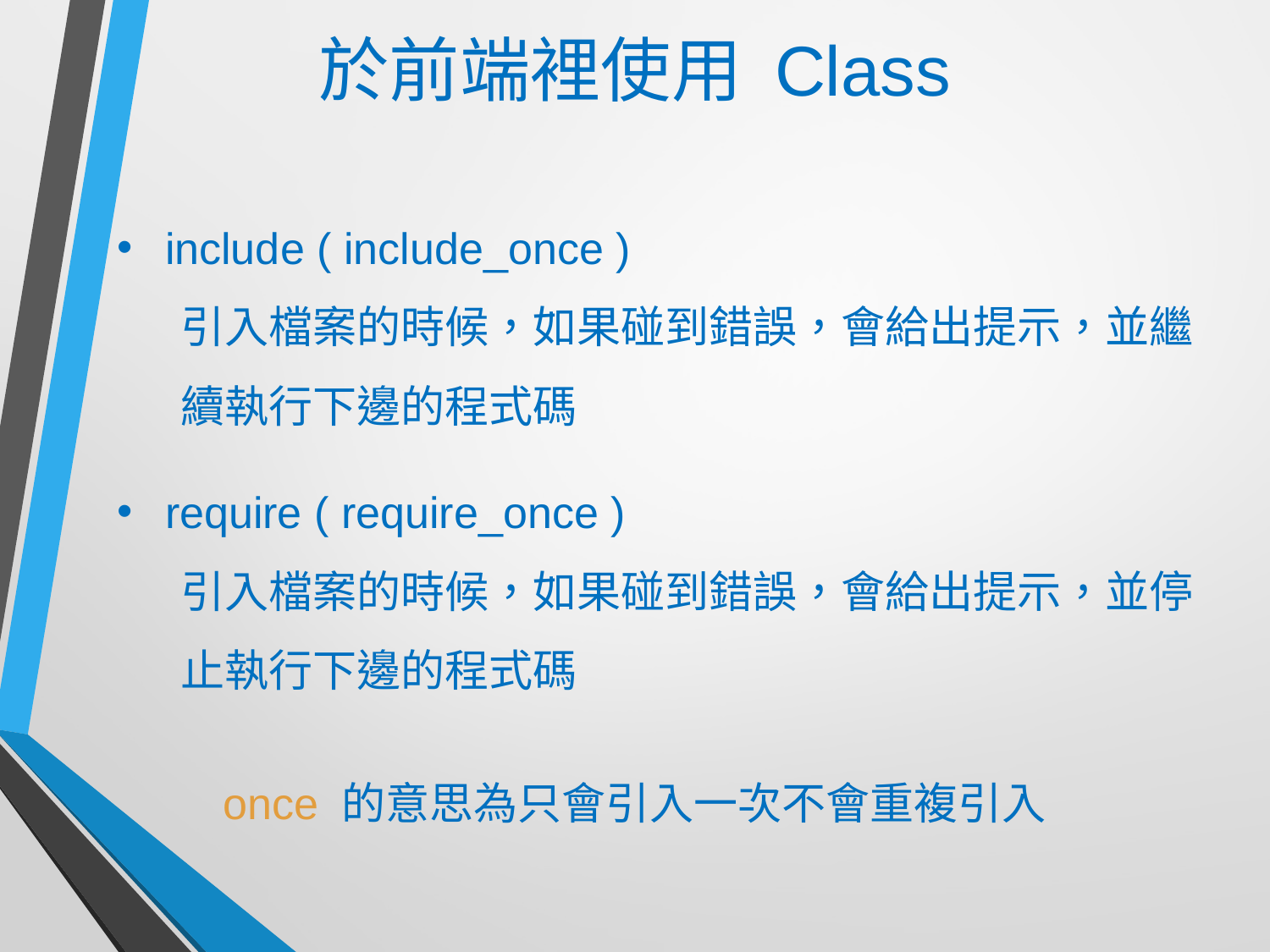

# 於前端裡使用 Class
include ( include_once )
引入檔案的時候，如果碰到錯誤，會給出提示，並繼續執行下邊的程式碼
require ( require_once )
引入檔案的時候，如果碰到錯誤，會給出提示，並停止執行下邊的程式碼
once 的意思為只會引入一次不會重複引入